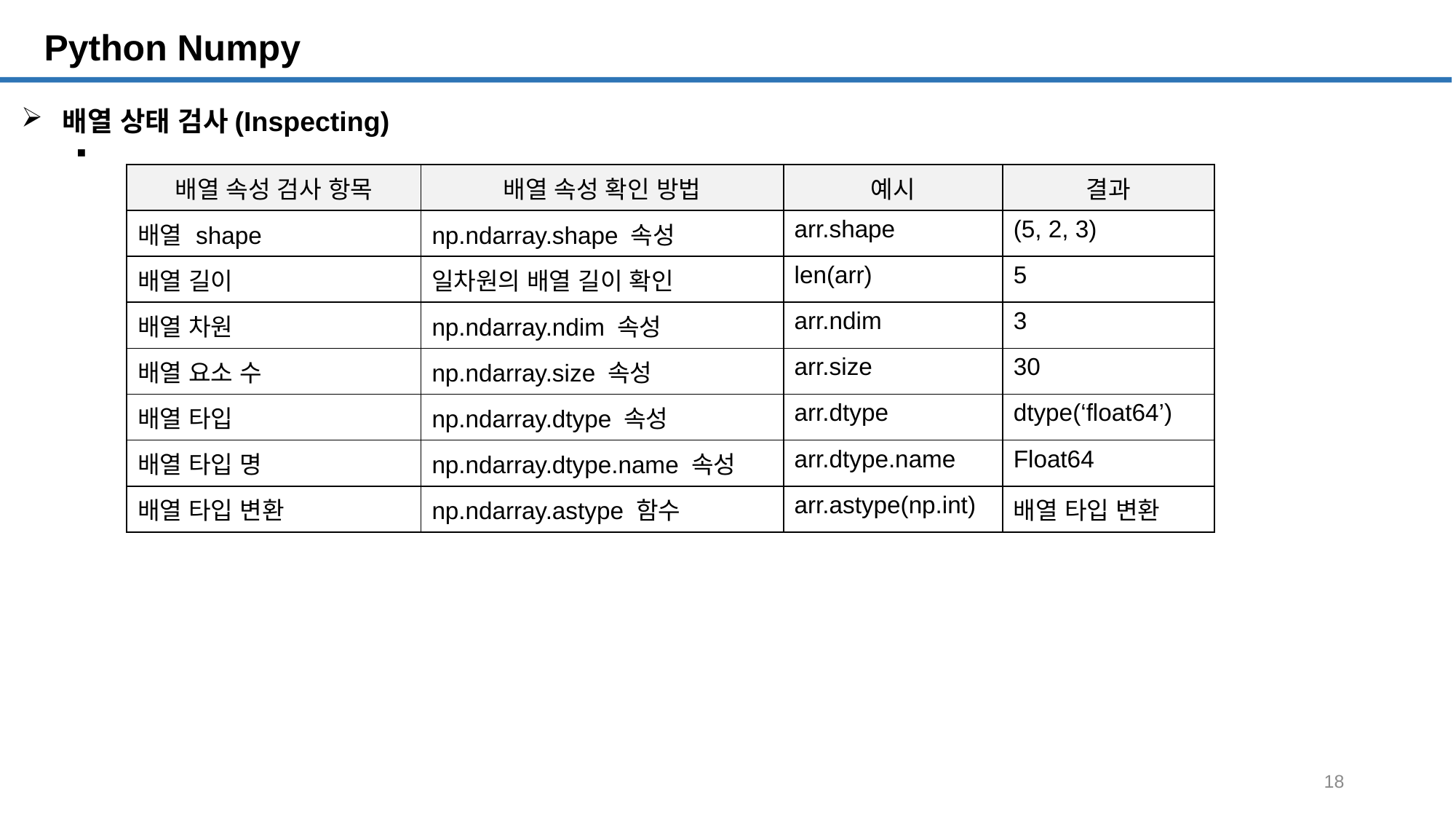

SQL 튜닝 개요
# Python Numpy

배열 상태 검사(Inspecting)

| 배열 속성 검사 항목 | 배열 속성 확인 방법 | 예시 | 결과 |
| --- | --- | --- | --- |
| 배열 shape | np.ndarray.shape 속성 | arr.shape | (5, 2, 3) |
| 배열 길이 | 일차원의 배열 길이 확인 | len(arr) | 5 |
| 배열 차원 | np.ndarray.ndim 속성 | arr.ndim | 3 |
| 배열 요소 수 | np.ndarray.size 속성 | arr.size | 30 |
| 배열 타입 | np.ndarray.dtype 속성 | arr.dtype | dtype(‘float64’) |
| 배열 타입 명 | np.ndarray.dtype.name 속성 | arr.dtype.name | Float64 |
| 배열 타입 변환 | np.ndarray.astype 함수 | arr.astype(np.int) | 배열 타입 변환 |
18